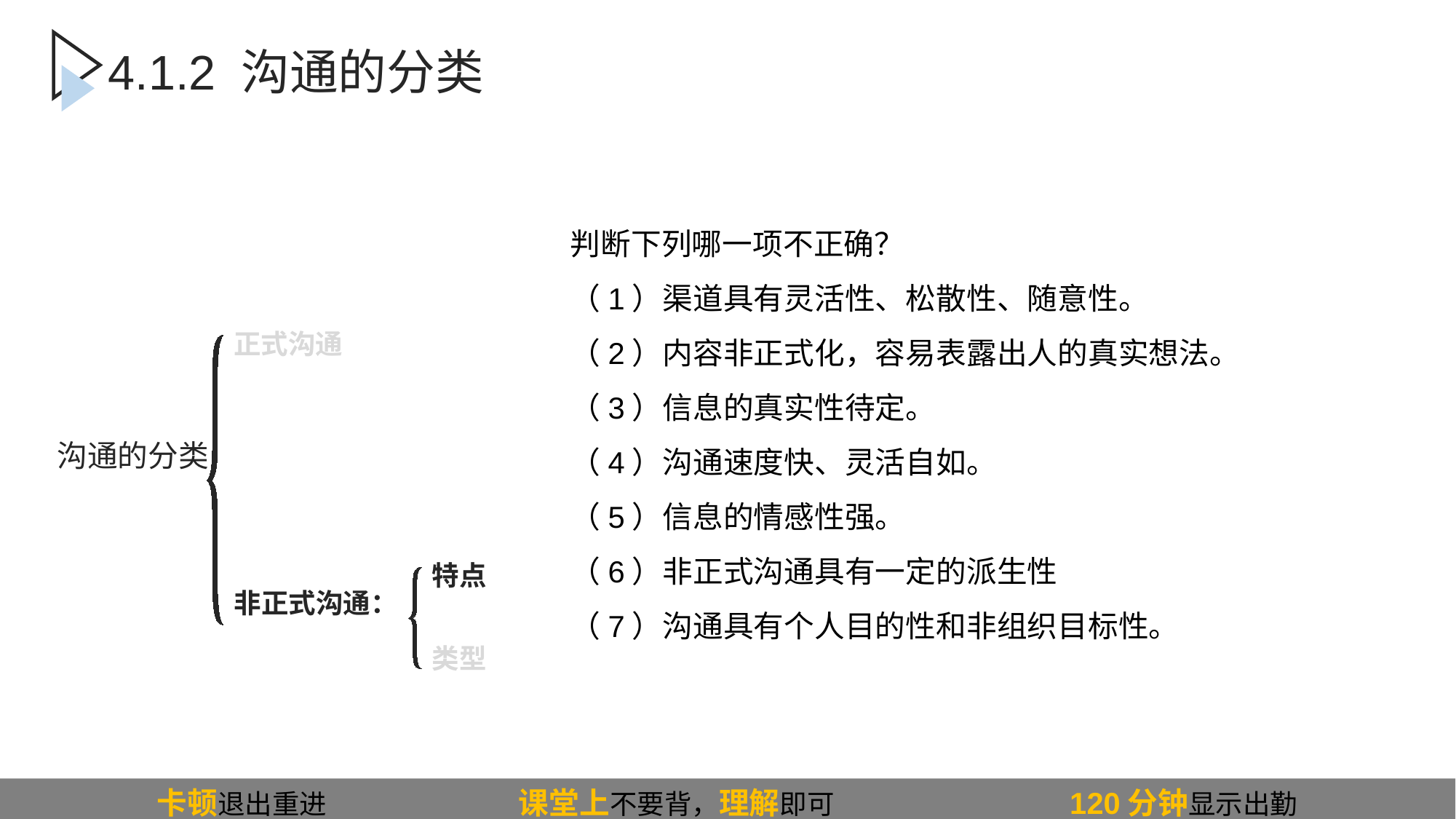

4.1.2 沟通的分类
判断下列哪一项不正确？
（1）渠道具有灵活性、松散性、随意性。
（2）内容非正式化，容易表露出人的真实想法。
（3）信息的真实性待定。
（4）沟通速度快、灵活自如。
（5）信息的情感性强。
（6）非正式沟通具有一定的派生性
（7）沟通具有个人目的性和非组织目标性。
正式沟通

非正式沟通：
沟通的分类
特点

类型